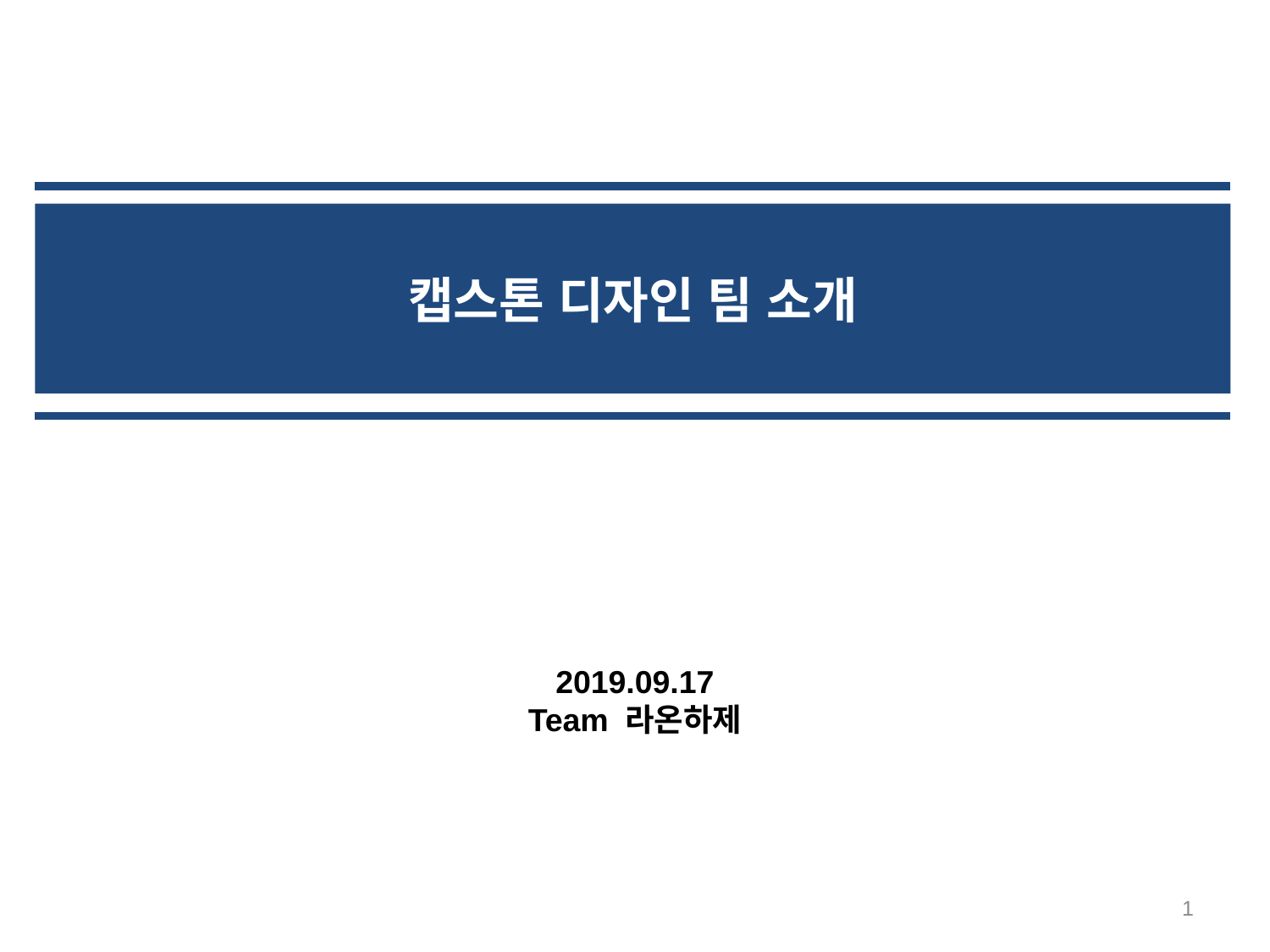

캡스톤 디자인 팀 소개
2019.09.17
Team 라온하제
1